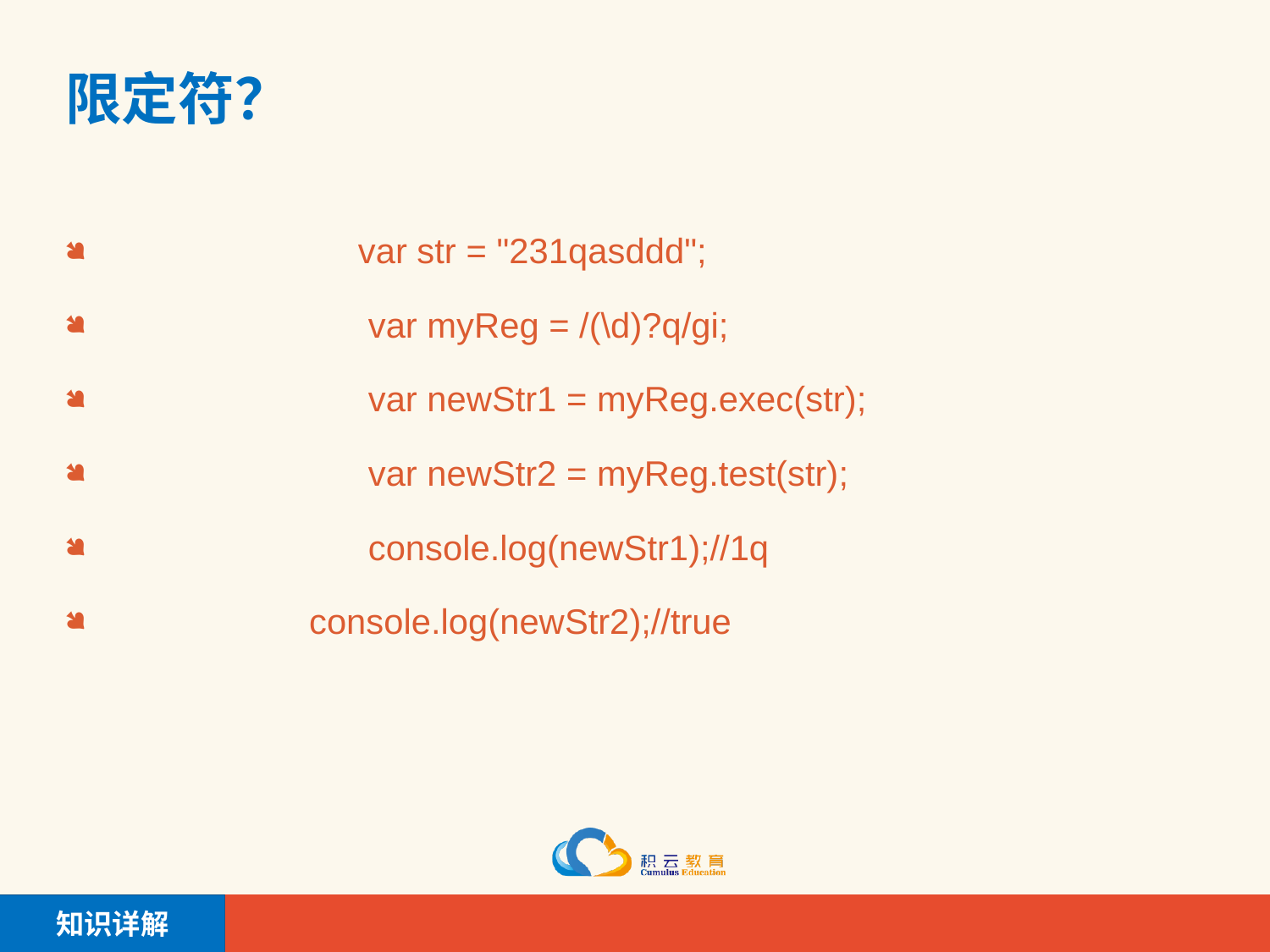

# 限定符？
	            var str = "231qasddd";
		var myReg = /(\d)?q/gi;
		var newStr1 = myReg.exec(str);
		var newStr2 = myReg.test(str);
		console.log(newStr1);//1q
                    console.log(newStr2);//true